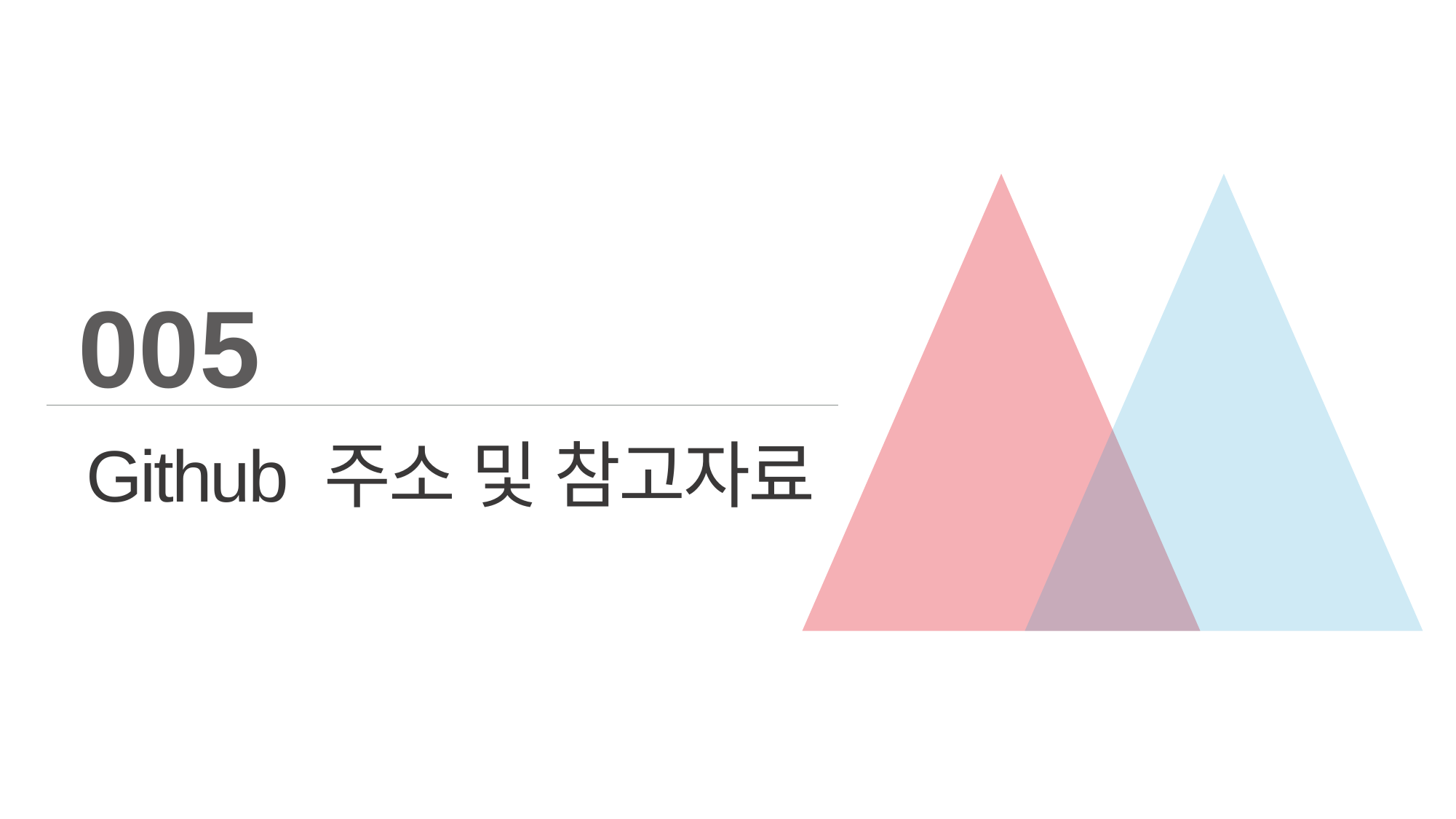

005
Github 주소 및 참고자료

Copyrightⓒ. Saebyeol Yu. All Rights Reserved.